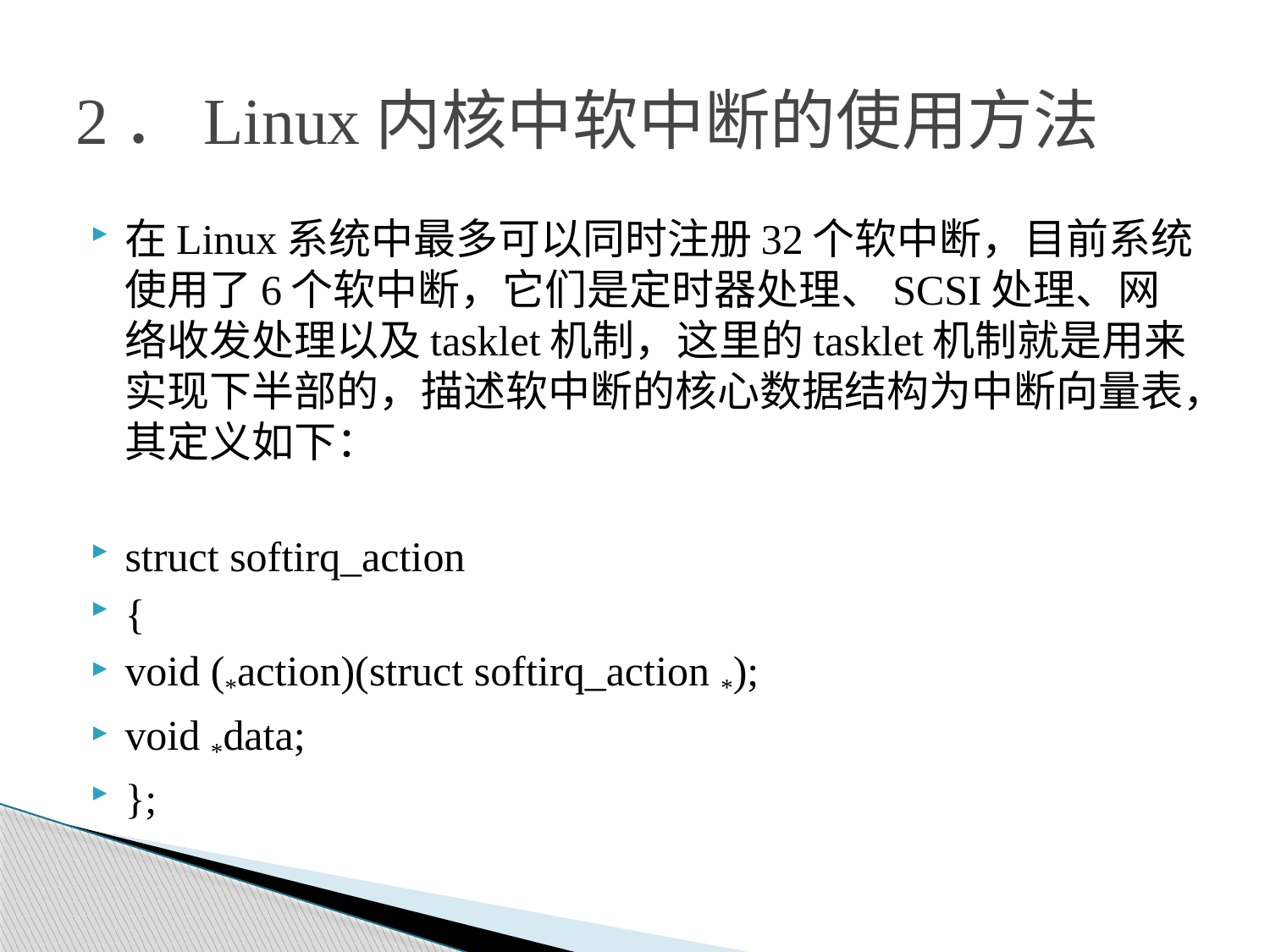

# 2．Linux内核中软中断的使用方法
在Linux系统中最多可以同时注册32个软中断，目前系统使用了6个软中断，它们是定时器处理、SCSI处理、网络收发处理以及tasklet机制，这里的tasklet机制就是用来实现下半部的，描述软中断的核心数据结构为中断向量表，其定义如下：

struct softirq_action
{
void (*action)(struct softirq_action *);
void *data;
};